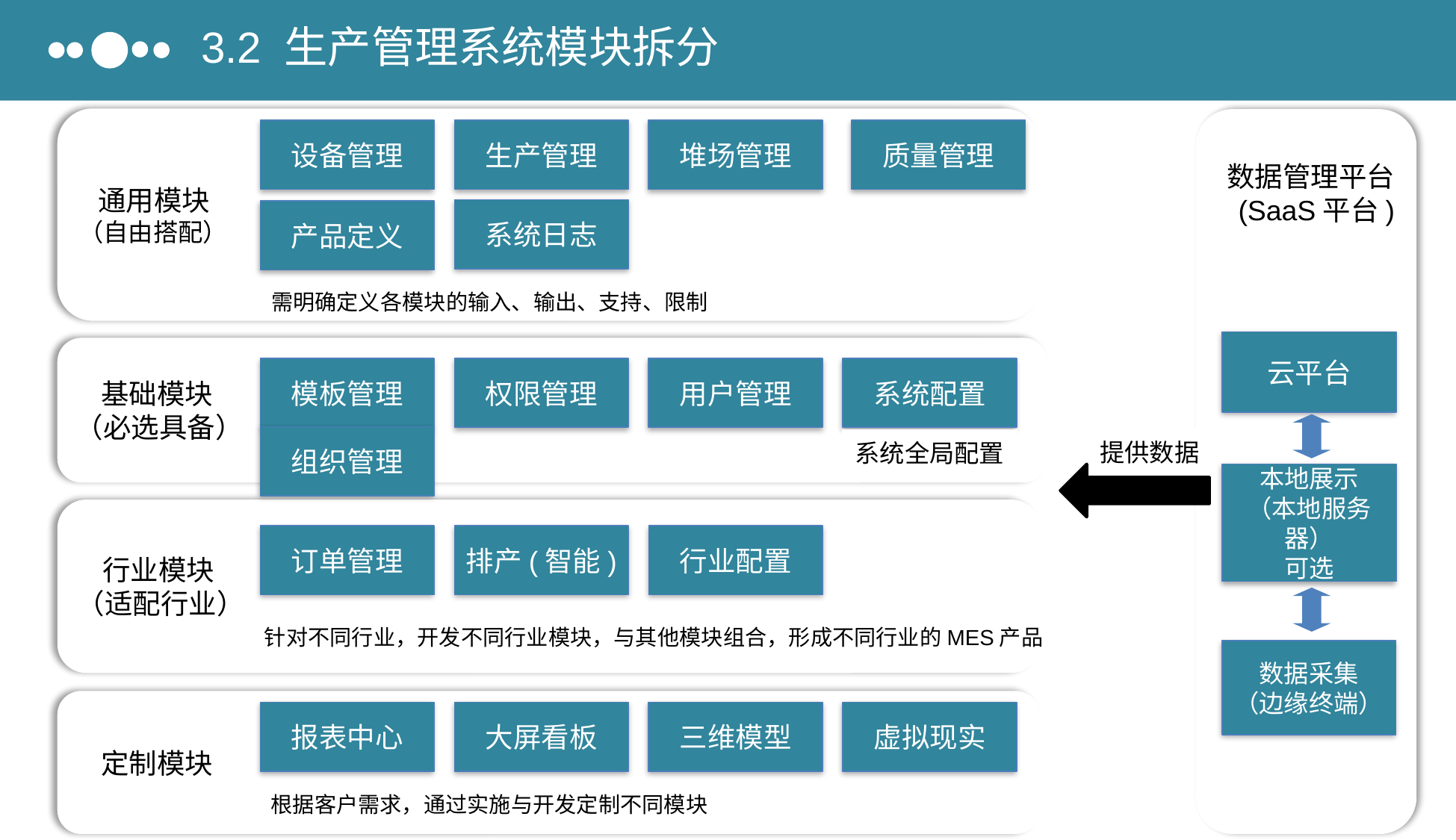

3.2 生产管理系统模块拆分
  通用模块
（自由搭配）

数据管理平台
(SaaS平台)
生产管理
设备管理
堆场管理
质量管理
系统日志
产品定义
需明确定义各模块的输入、输出、支持、限制
云平台
   基础模块
（必选具备）
模板管理
权限管理
用户管理
系统配置

组织管理
提供数据
系统全局配置

本地展示
（本地服务器）
可选
   行业模块
（适配行业）
订单管理
排产(智能)
行业配置

针对不同行业，开发不同行业模块，与其他模块组合，形成不同行业的MES产品
数据采集
（边缘终端）
   定制模块
报表中心
大屏看板
三维模型
虚拟现实
根据客户需求，通过实施与开发定制不同模块